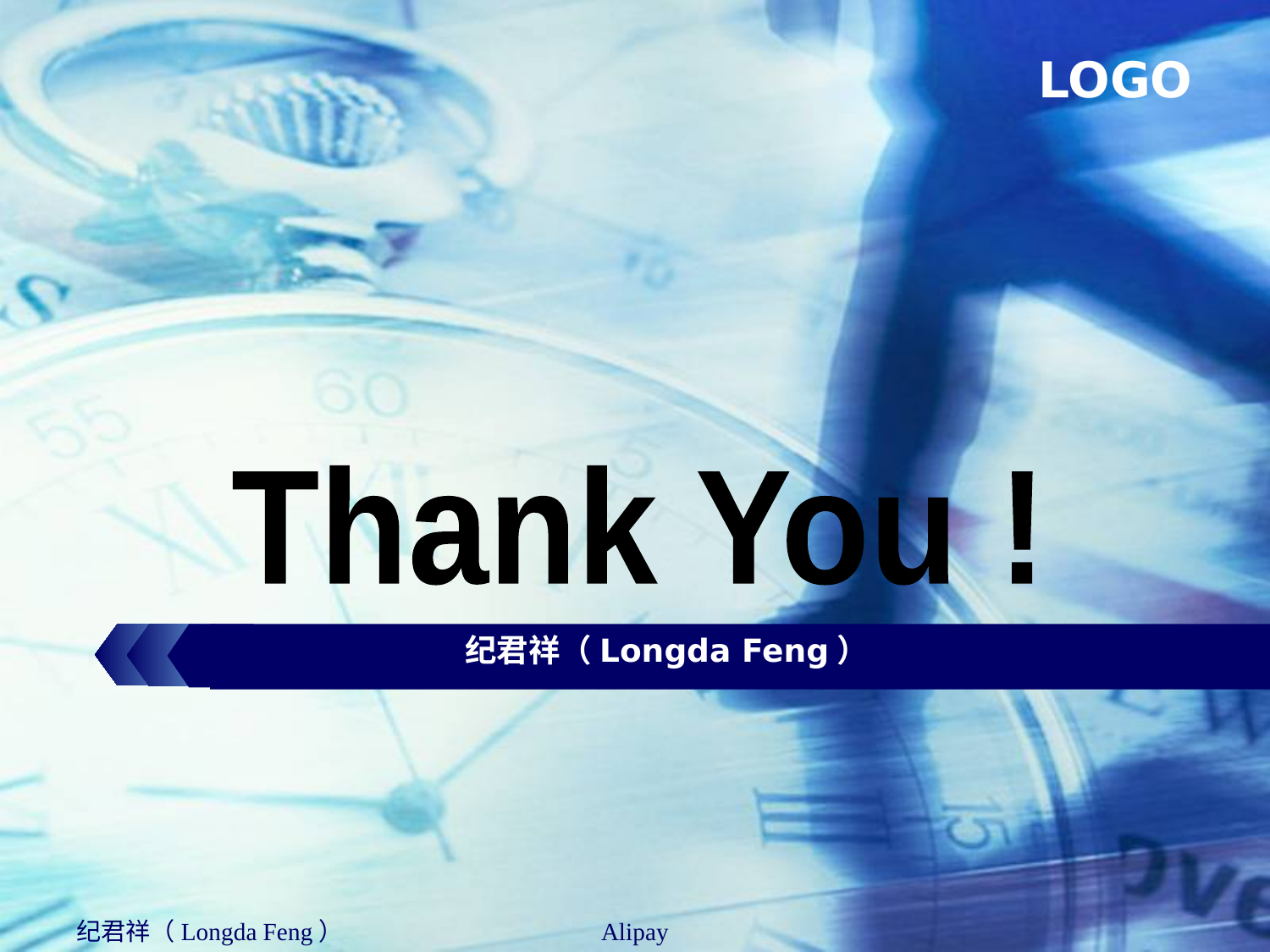

Thank You !
纪君祥（Longda Feng）
纪君祥（Longda Feng）
Alipay